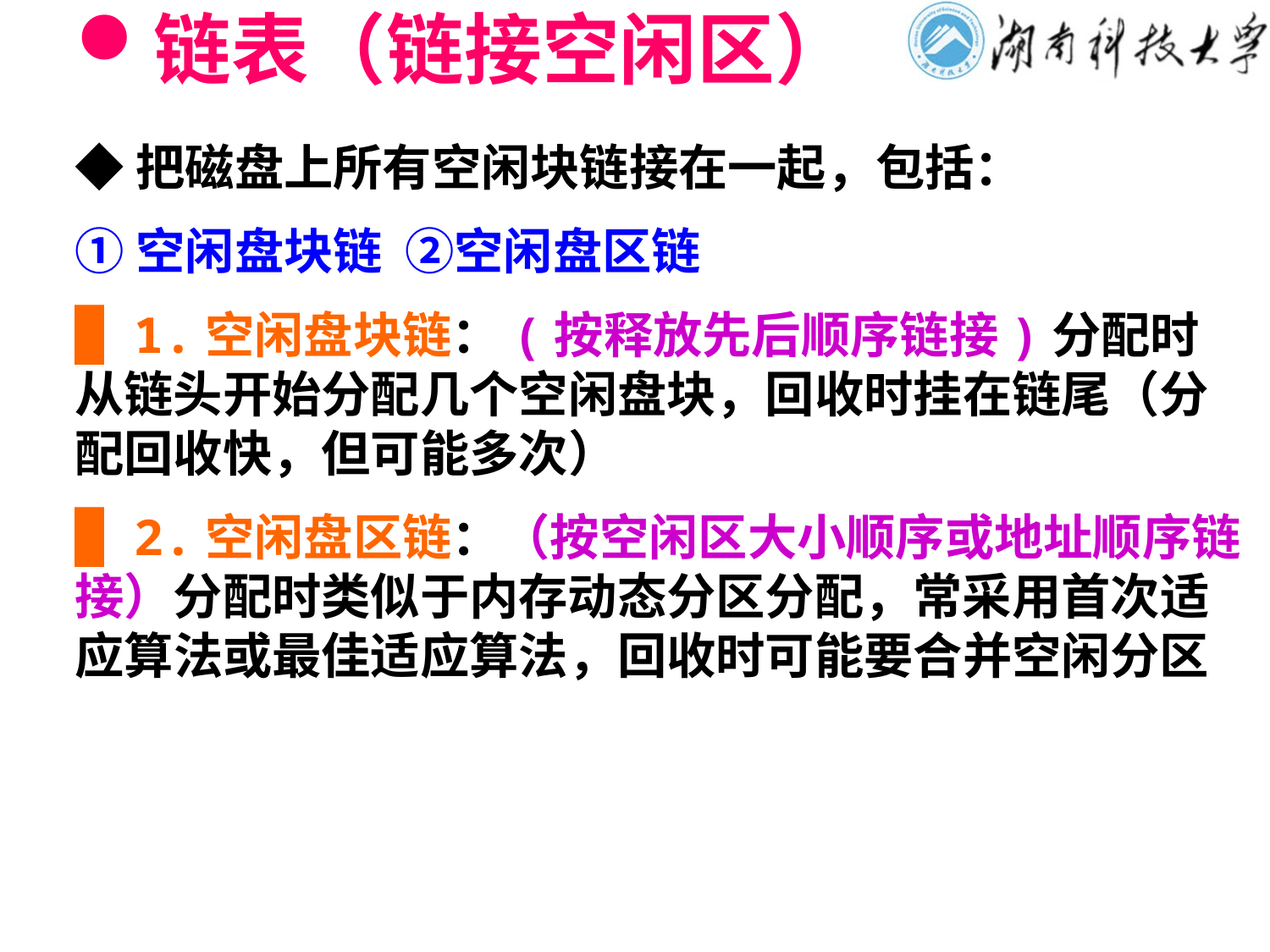

# 链表（链接空闲区）
◆把磁盘上所有空闲块链接在一起，包括：
①空闲盘块链  ②空闲盘区链
█ 1.空闲盘块链：(按释放先后顺序链接)分配时从链头开始分配几个空闲盘块，回收时挂在链尾（分配回收快，但可能多次）
█ 2.空闲盘区链：（按空闲区大小顺序或地址顺序链接）分配时类似于内存动态分区分配，常采用首次适应算法或最佳适应算法，回收时可能要合并空闲分区